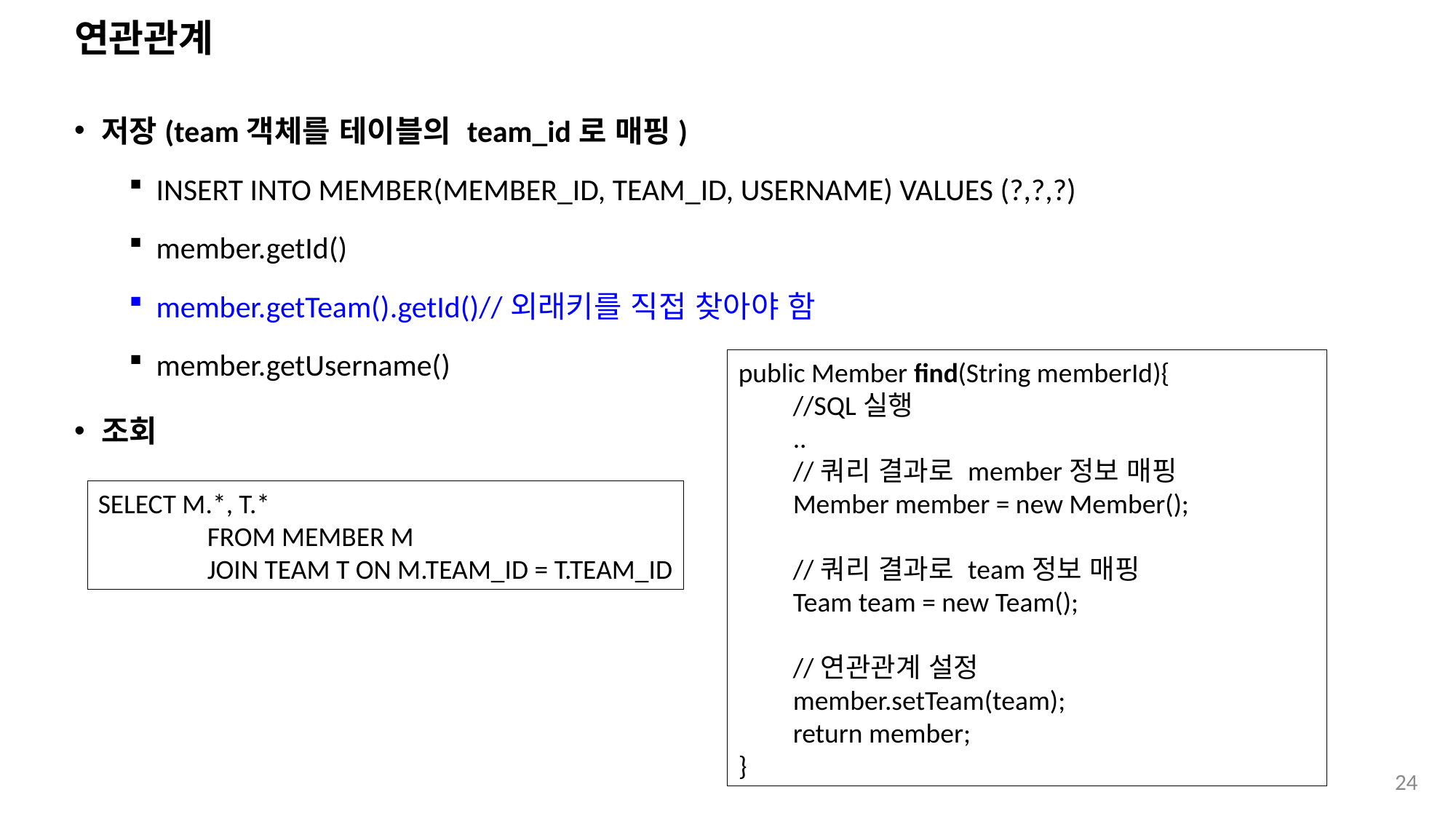

# 연관관계
저장(team객체를 테이블의 team_id로 매핑)
INSERT INTO MEMBER(MEMBER_ID, TEAM_ID, USERNAME) VALUES (?,?,?)
member.getId()
member.getTeam().getId()//외래키를 직접 찾아야 함
member.getUsername()
조회

public Member find(String memberId){
//SQL실행
..
//쿼리 결과로 member정보 매핑
Member member = new Member();

//쿼리 결과로 team정보 매핑
Team team = new Team();

//연관관계 설정
member.setTeam(team);
return member;
}
SELECT M.*, T.*
	FROM MEMBER M
	JOIN TEAM T ON M.TEAM_ID = T.TEAM_ID
24